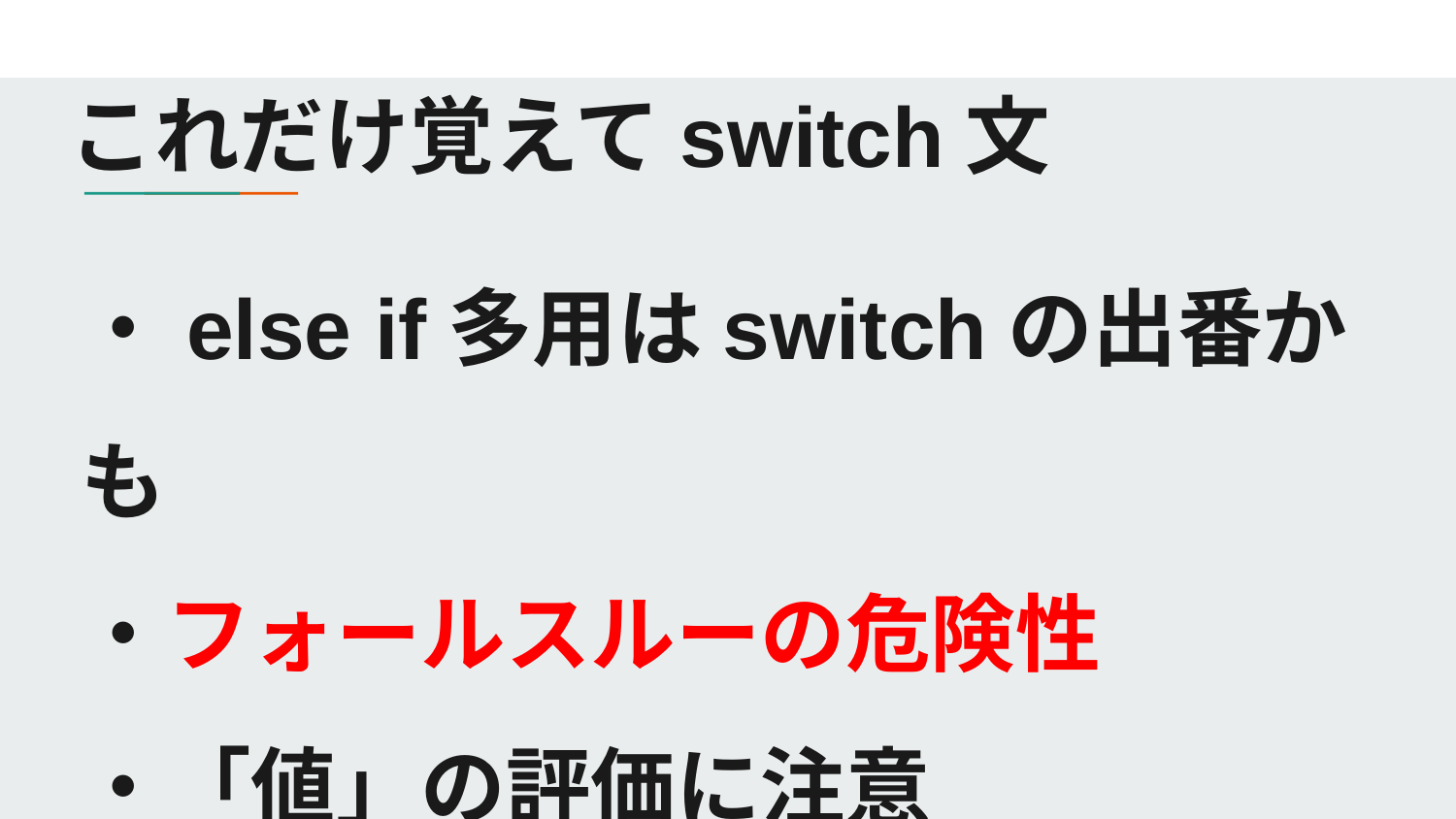

# これだけ覚えてswitch文
・else if多用はswitchの出番かも
・フォールスルーの危険性
・「値」の評価に注意
・defaultを忘れずに